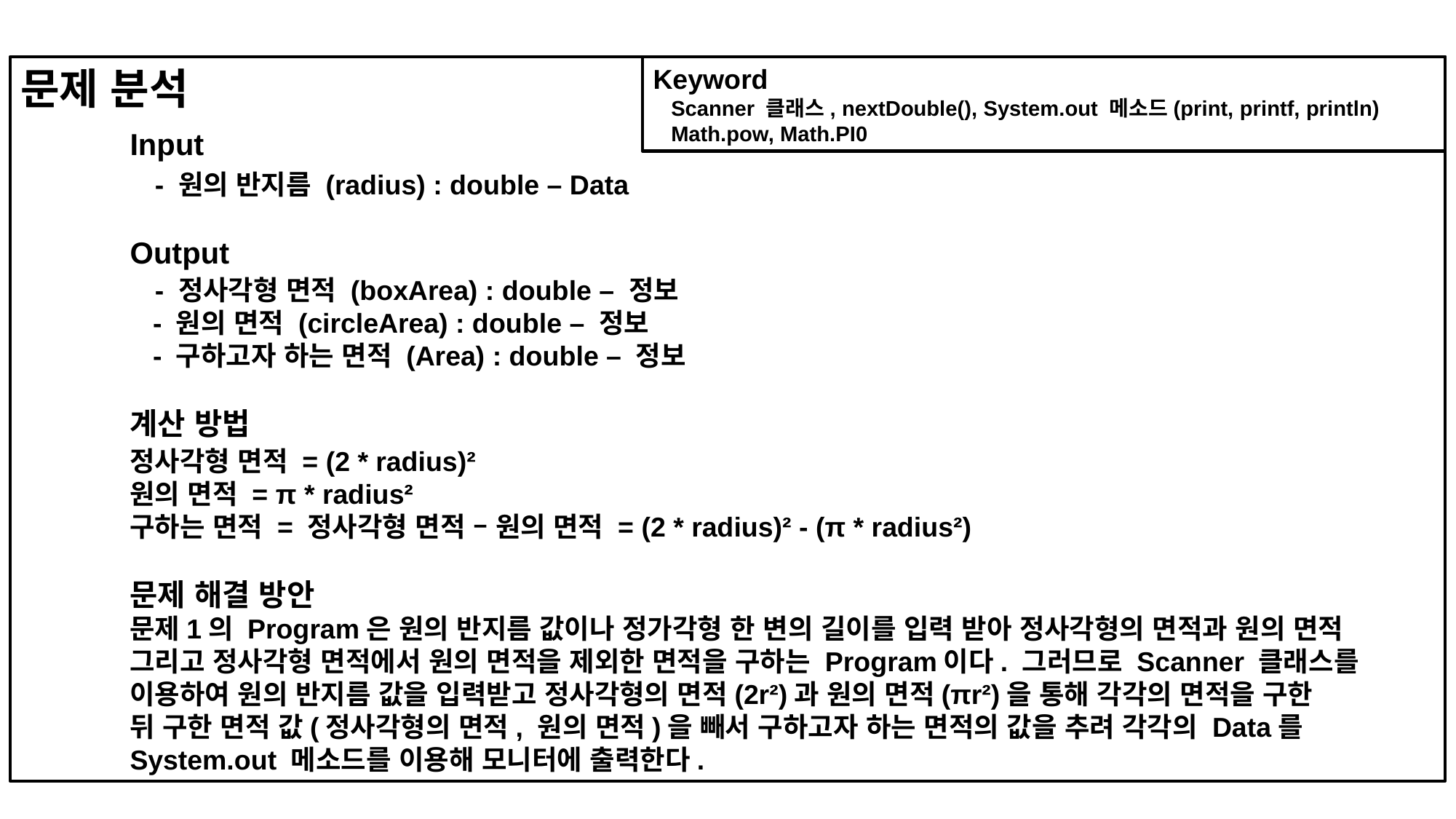

문제 분석
	Input
	   - 원의 반지름 (radius) : double – Data

	Output
	   - 정사각형 면적 (boxArea) : double – 정보
	   - 원의 면적 (circleArea) : double – 정보
	   - 구하고자 하는 면적 (Area) : double – 정보

	계산 방법
	정사각형 면적 = (2 * radius)²
	원의 면적 = π * radius²
	구하는 면적 = 정사각형 면적 – 원의 면적 = (2 * radius)² - (π * radius²)

	문제 해결 방안
	문제1의 Program은 원의 반지름 값이나 정가각형 한 변의 길이를 입력 받아 정사각형의 면적과 원의 면적
	그리고 정사각형 면적에서 원의 면적을 제외한 면적을 구하는 Program이다. 그러므로 Scanner 클래스를
	이용하여 원의 반지름 값을 입력받고 정사각형의 면적(2r²)과 원의 면적(πr²)을 통해 각각의 면적을 구한
	뒤 구한 면적 값(정사각형의 면적, 원의 면적)을 빼서 구하고자 하는 면적의 값을 추려 각각의 Data를
	System.out 메소드를 이용해 모니터에 출력한다.
Keyword
   Scanner 클래스, nextDouble(), System.out 메소드(print, printf, println)
   Math.pow, Math.PI0